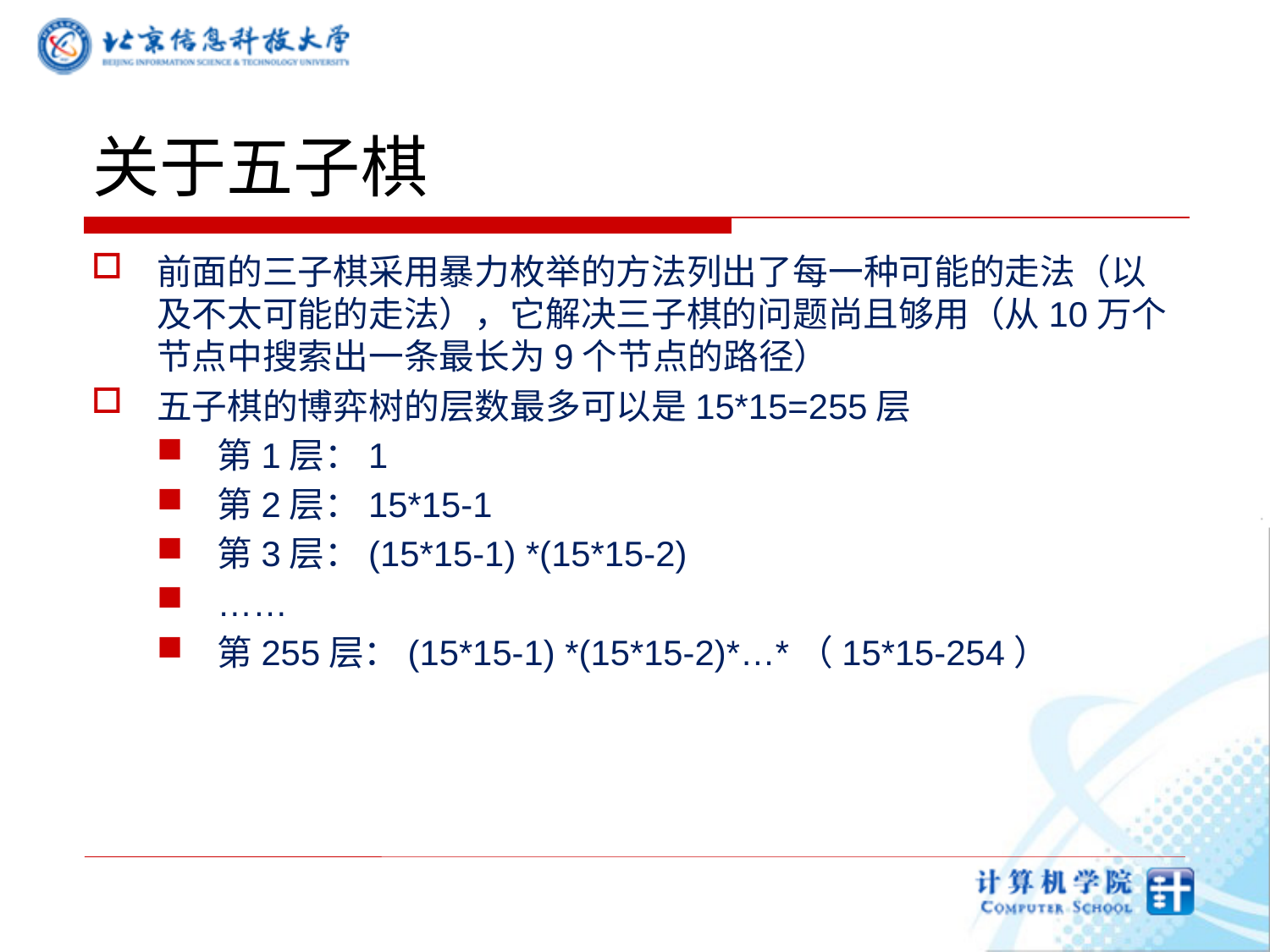

# 关于五子棋
前面的三子棋采用暴力枚举的方法列出了每一种可能的走法（以及不太可能的走法），它解决三子棋的问题尚且够用（从10万个节点中搜索出一条最长为9个节点的路径）
五子棋的博弈树的层数最多可以是15*15=255层
第1层：1
第2层：15*15-1
第3层：(15*15-1) *(15*15-2)
……
第255层：(15*15-1) *(15*15-2)*…*（15*15-254）